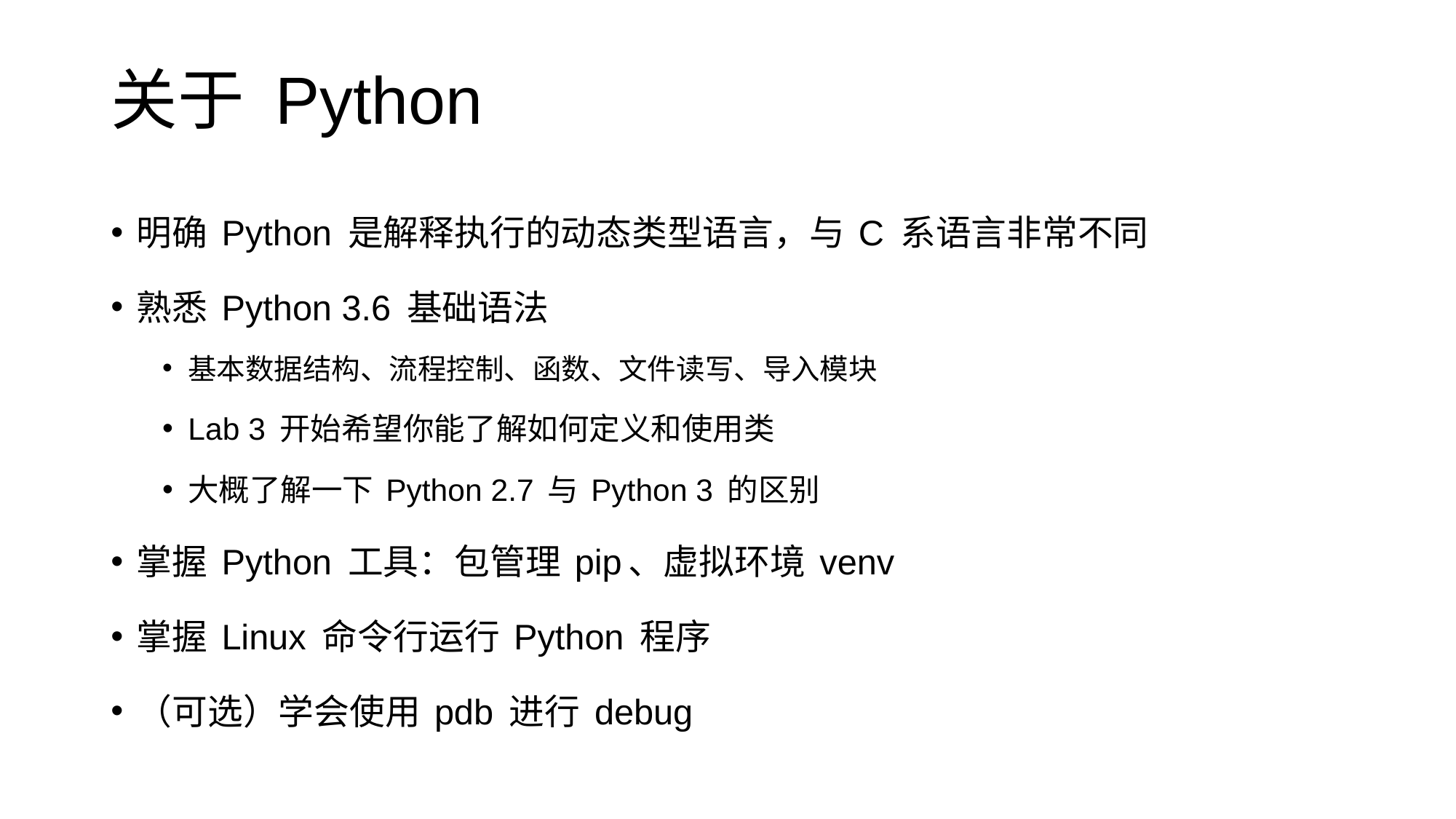

# 关于 Python
明确 Python 是解释执行的动态类型语言，与 C 系语言非常不同
熟悉 Python 3.6 基础语法
基本数据结构、流程控制、函数、文件读写、导入模块
Lab 3 开始希望你能了解如何定义和使用类
大概了解一下 Python 2.7 与 Python 3 的区别
掌握 Python 工具：包管理 pip、虚拟环境 venv
掌握 Linux 命令行运行 Python 程序
（可选）学会使用 pdb 进行 debug